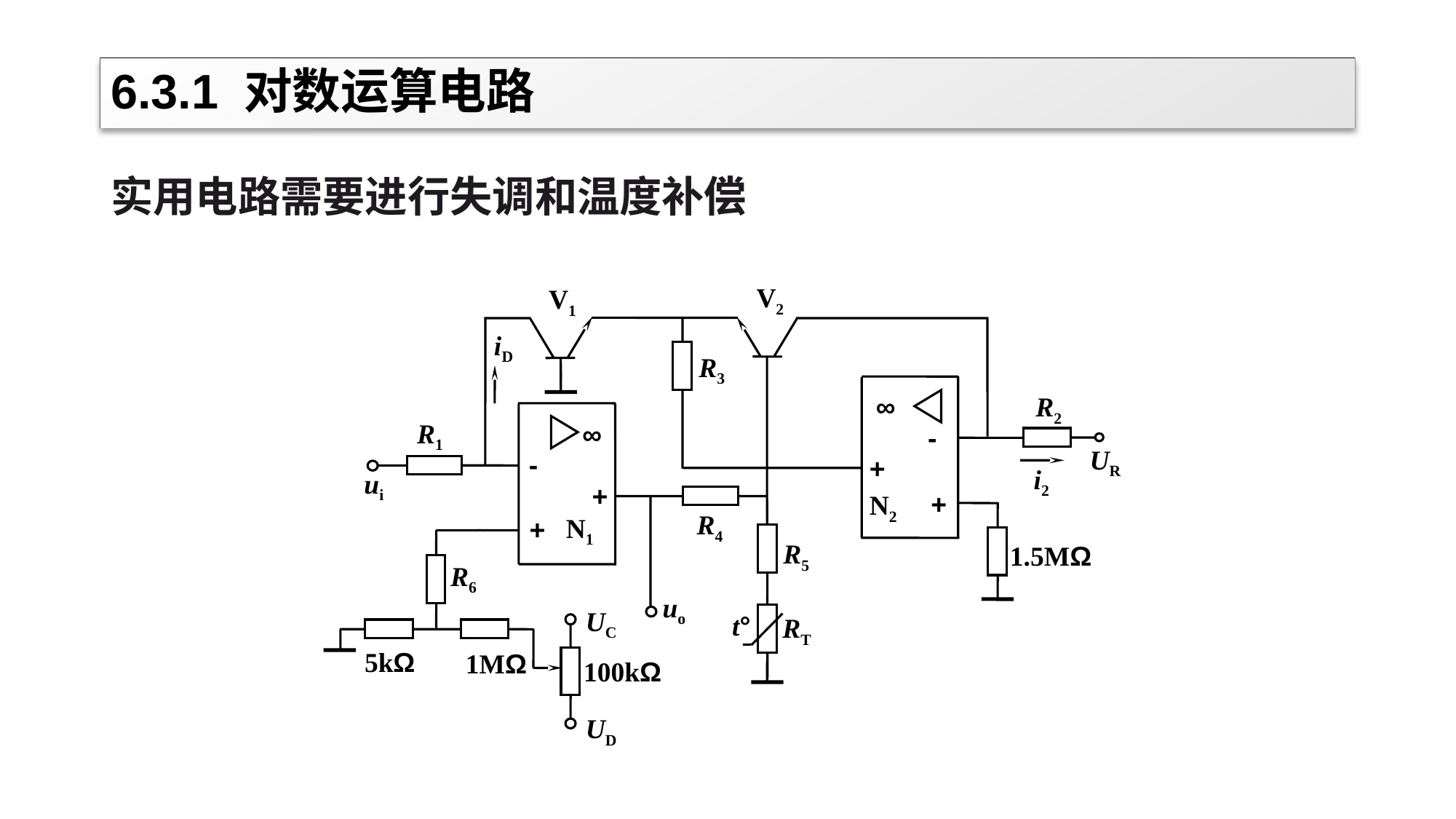

# 6.3.1 对数运算电路
实用电路需要进行失调和温度补偿

V2
V1

iD

R3

∞

R2

R1
∞

-

UR
-
+

i2

ui

+

+
N2

R4
N1
+

R5

1.5MΩ

R6

uo

UC
RT

t°

5kΩ
1MΩ

100kΩ

UD